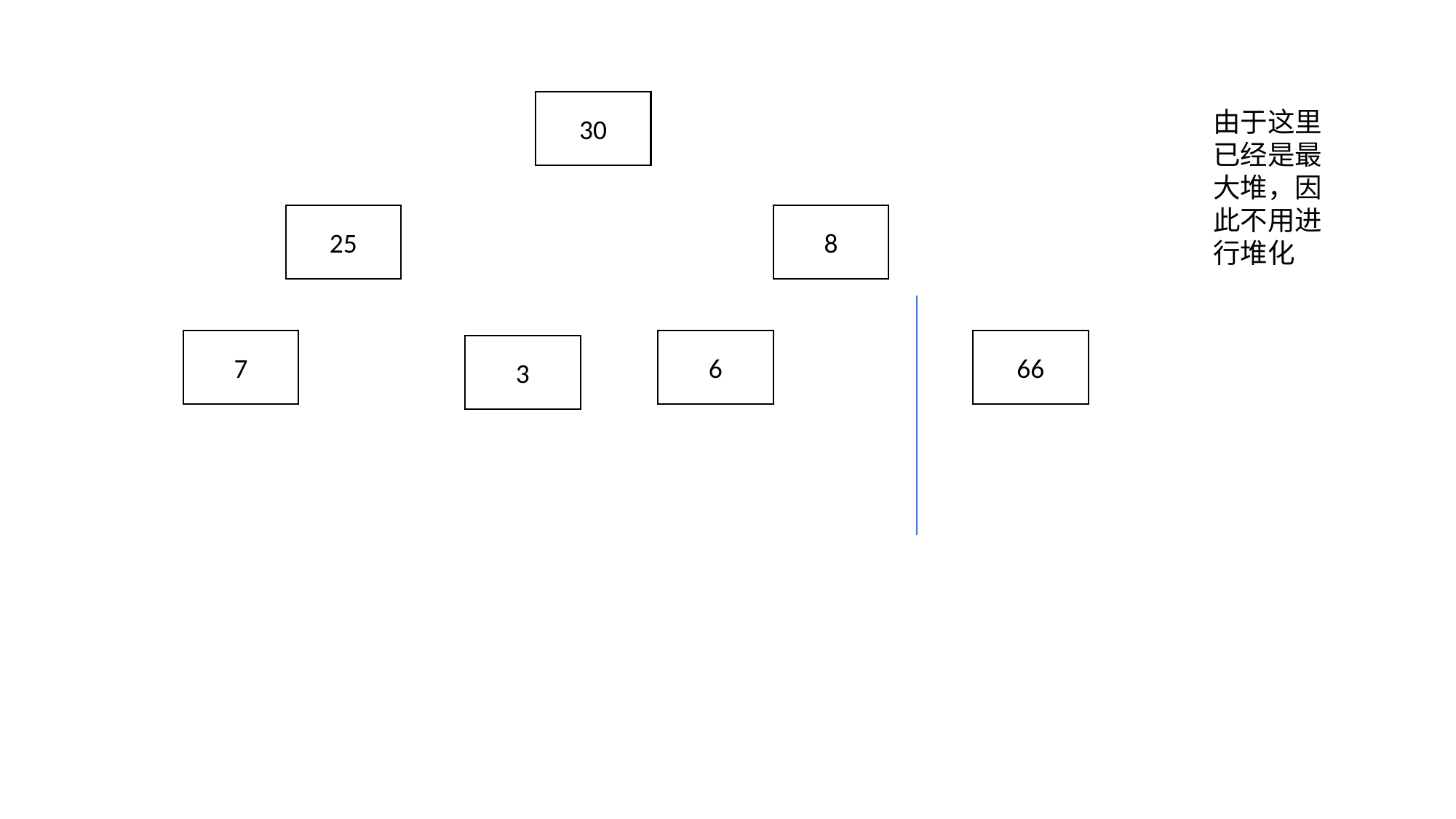

30
由于这里已经是最大堆，因此不用进行堆化
25
8
7
6
66
3